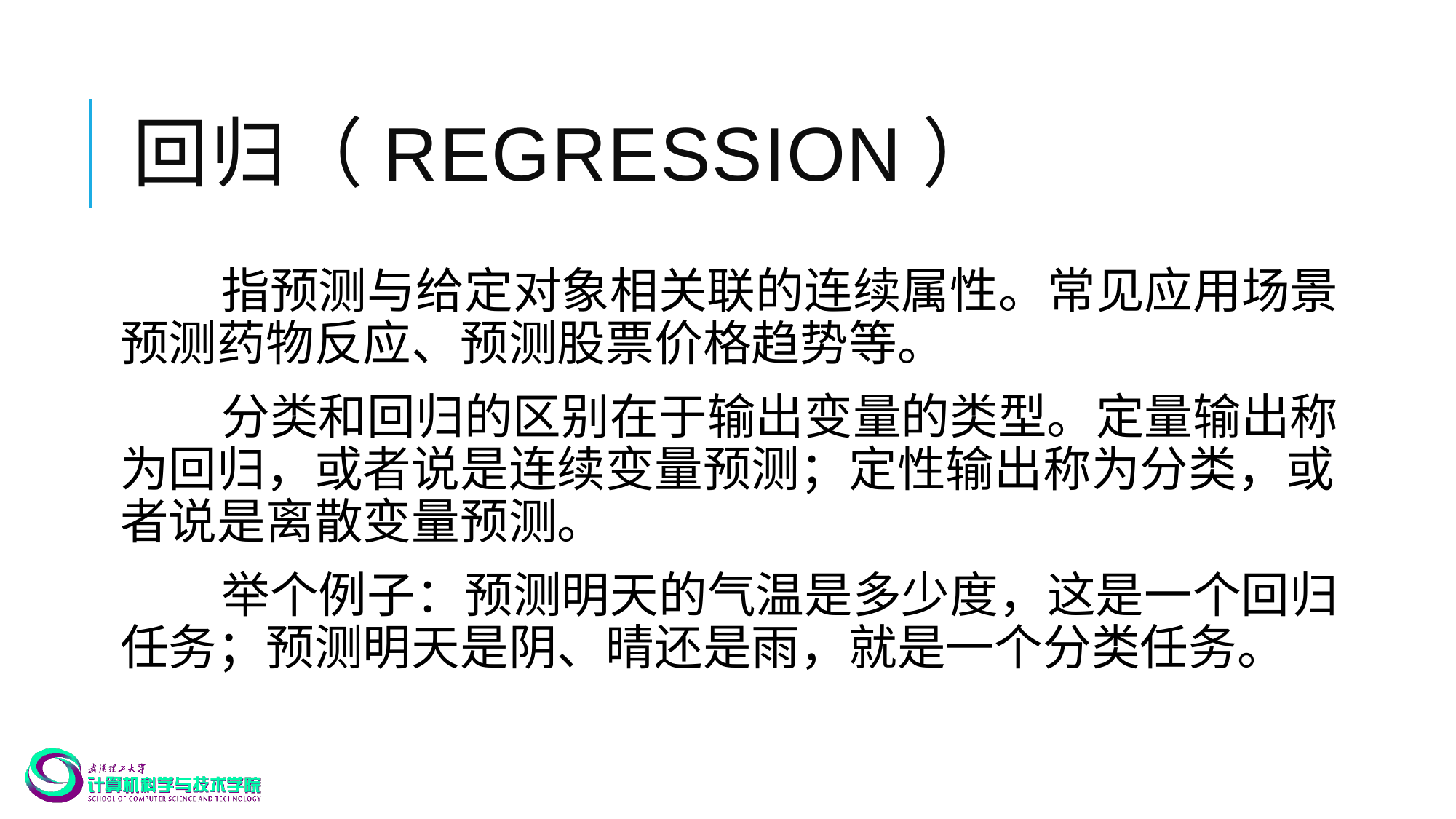

# 回归（Regression）
        指预测与给定对象相关联的连续属性。常见应用场景预测药物反应、预测股票价格趋势等。
        分类和回归的区别在于输出变量的类型。定量输出称为回归，或者说是连续变量预测；定性输出称为分类，或者说是离散变量预测。
        举个例子：预测明天的气温是多少度，这是一个回归任务；预测明天是阴、晴还是雨，就是一个分类任务。